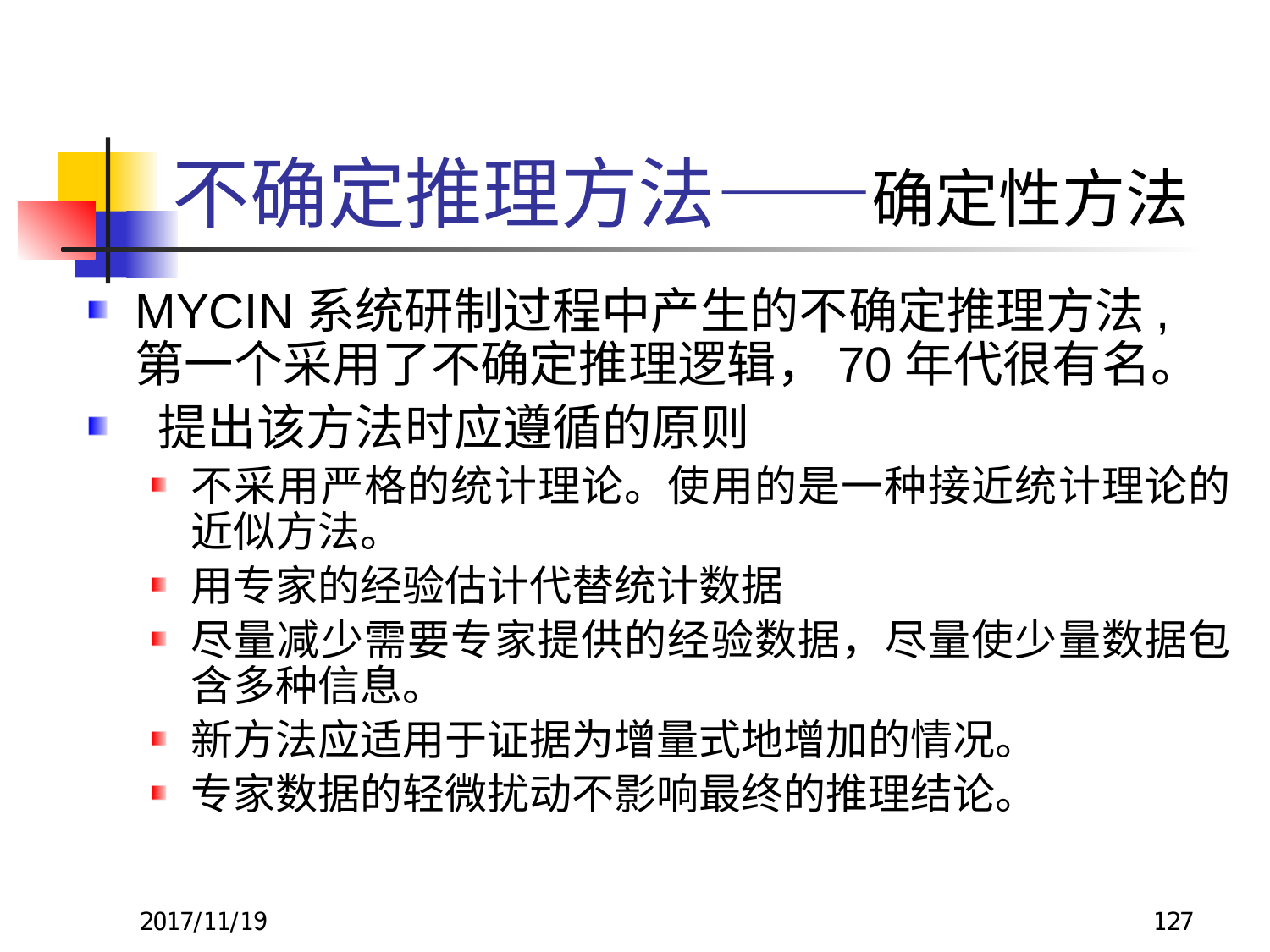

# 不确定推理方法——确定性方法
MYCIN系统研制过程中产生的不确定推理方法,第一个采用了不确定推理逻辑，70年代很有名。
 提出该方法时应遵循的原则
不采用严格的统计理论。使用的是一种接近统计理论的近似方法。
用专家的经验估计代替统计数据
尽量减少需要专家提供的经验数据，尽量使少量数据包含多种信息。
新方法应适用于证据为增量式地增加的情况。
专家数据的轻微扰动不影响最终的推理结论。
2017/11/19
127